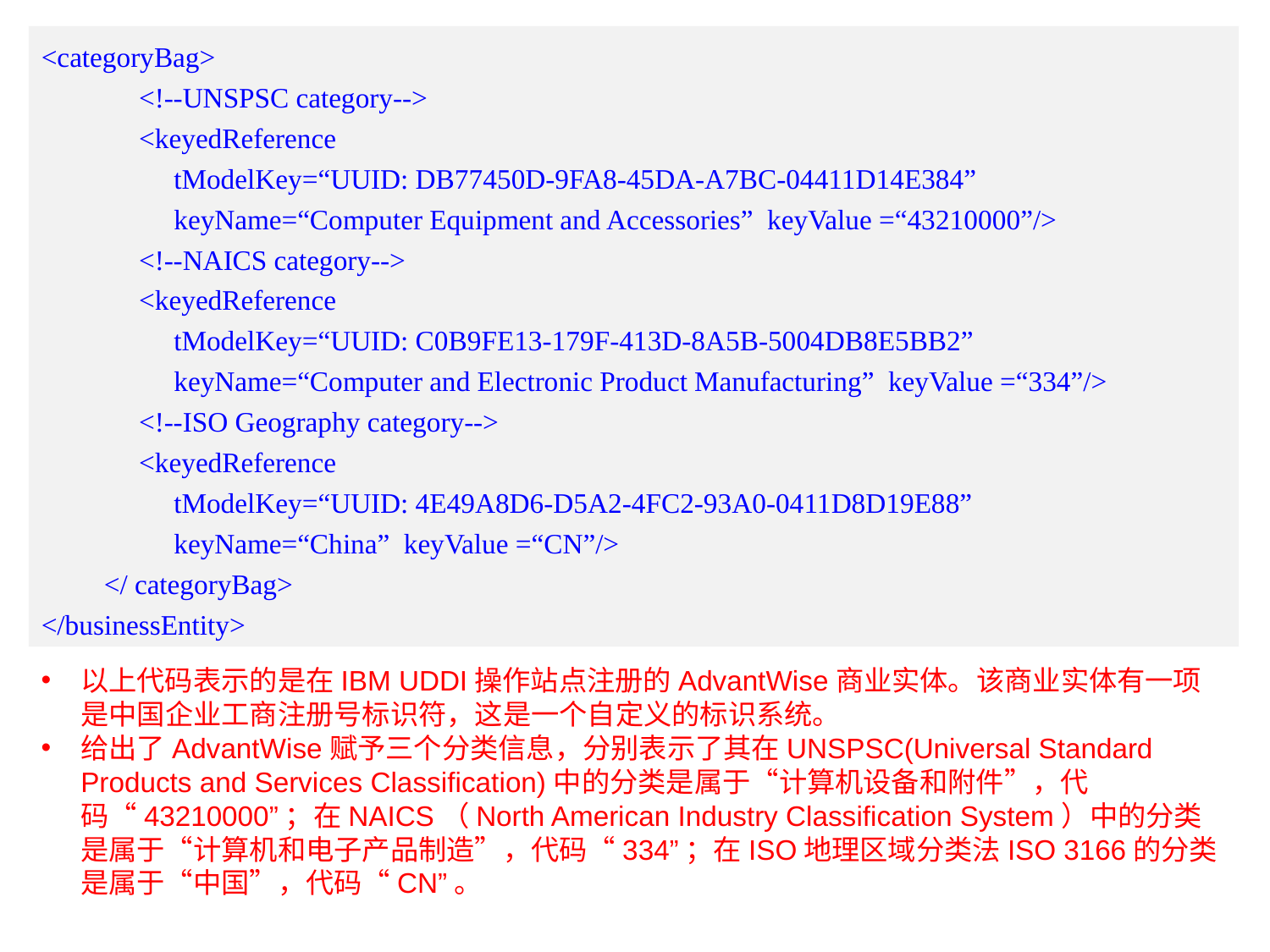

<categoryBag>
              <!--UNSPSC category-->
              <keyedReference
                   tModelKey=“UUID: DB77450D-9FA8-45DA-A7BC-04411D14E384”
                   keyName=“Computer Equipment and Accessories”  keyValue =“43210000”/>
              <!--NAICS category-->
              <keyedReference
                   tModelKey=“UUID: C0B9FE13-179F-413D-8A5B-5004DB8E5BB2”
                   keyName=“Computer and Electronic Product Manufacturing”  keyValue =“334”/>
              <!--ISO Geography category-->
              <keyedReference
                   tModelKey=“UUID: 4E49A8D6-D5A2-4FC2-93A0-0411D8D19E88”
                   keyName=“China”  keyValue =“CN”/>
         </ categoryBag>
</businessEntity>
以上代码表示的是在IBM UDDI操作站点注册的AdvantWise商业实体。该商业实体有一项是中国企业工商注册号标识符，这是一个自定义的标识系统。
给出了AdvantWise赋予三个分类信息，分别表示了其在UNSPSC(Universal Standard Products and Services Classification)中的分类是属于“计算机设备和附件”，代码“43210000”；在NAICS（North American Industry Classification System）中的分类是属于“计算机和电子产品制造”，代码“334”；在ISO地理区域分类法ISO 3166的分类是属于“中国”，代码“CN”。